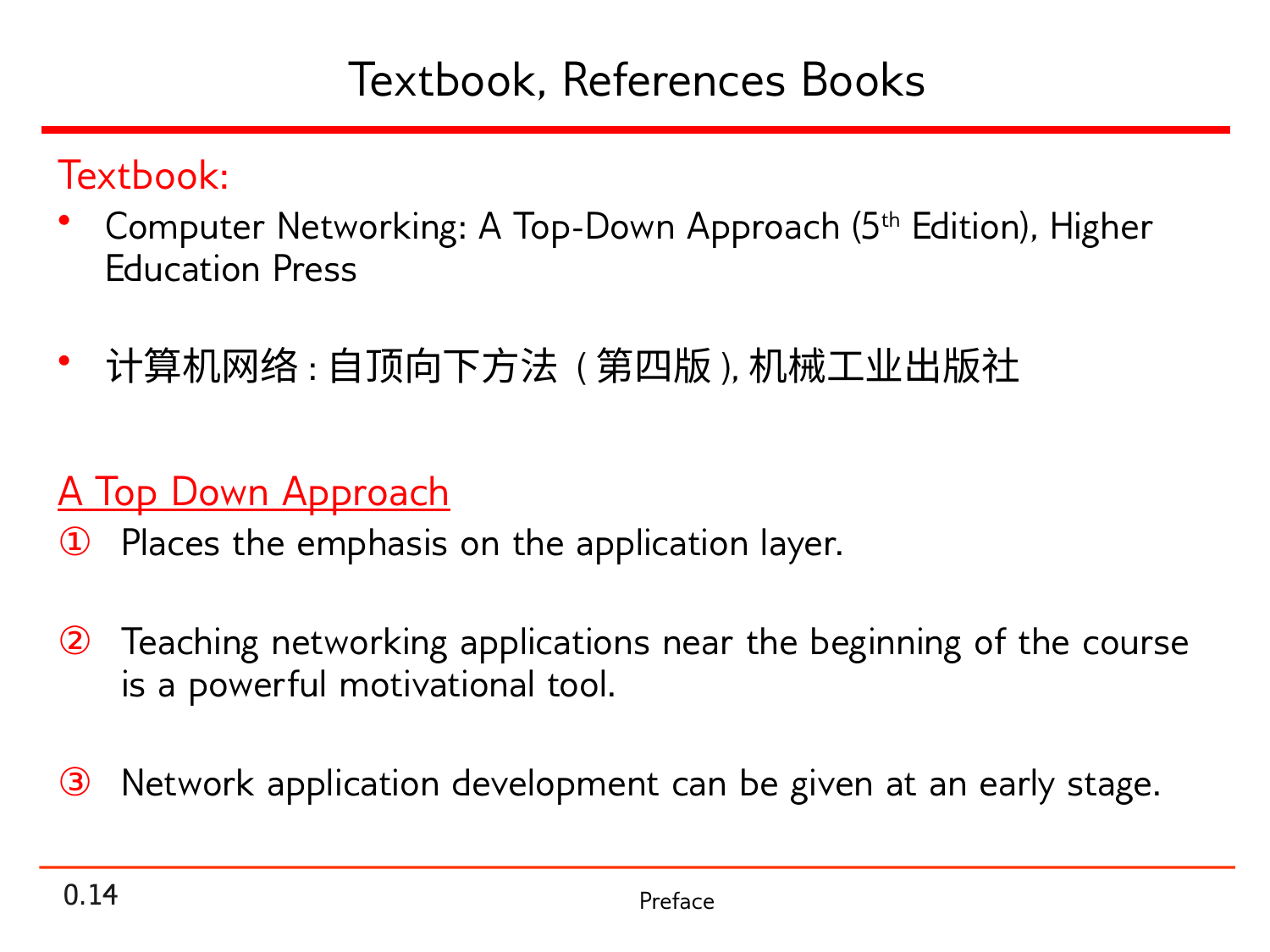

# Textbook, References Books
Textbook:
Computer Networking: A Top-Down Approach (5th Edition), Higher Education Press

计算机网络:自顶向下方法 (第四版),机械工业出版社

A Top Down Approach
Places the emphasis on the application layer.

Teaching networking applications near the beginning of the course is a powerful motivational tool.

Network application development can be given at an early stage.
Preface